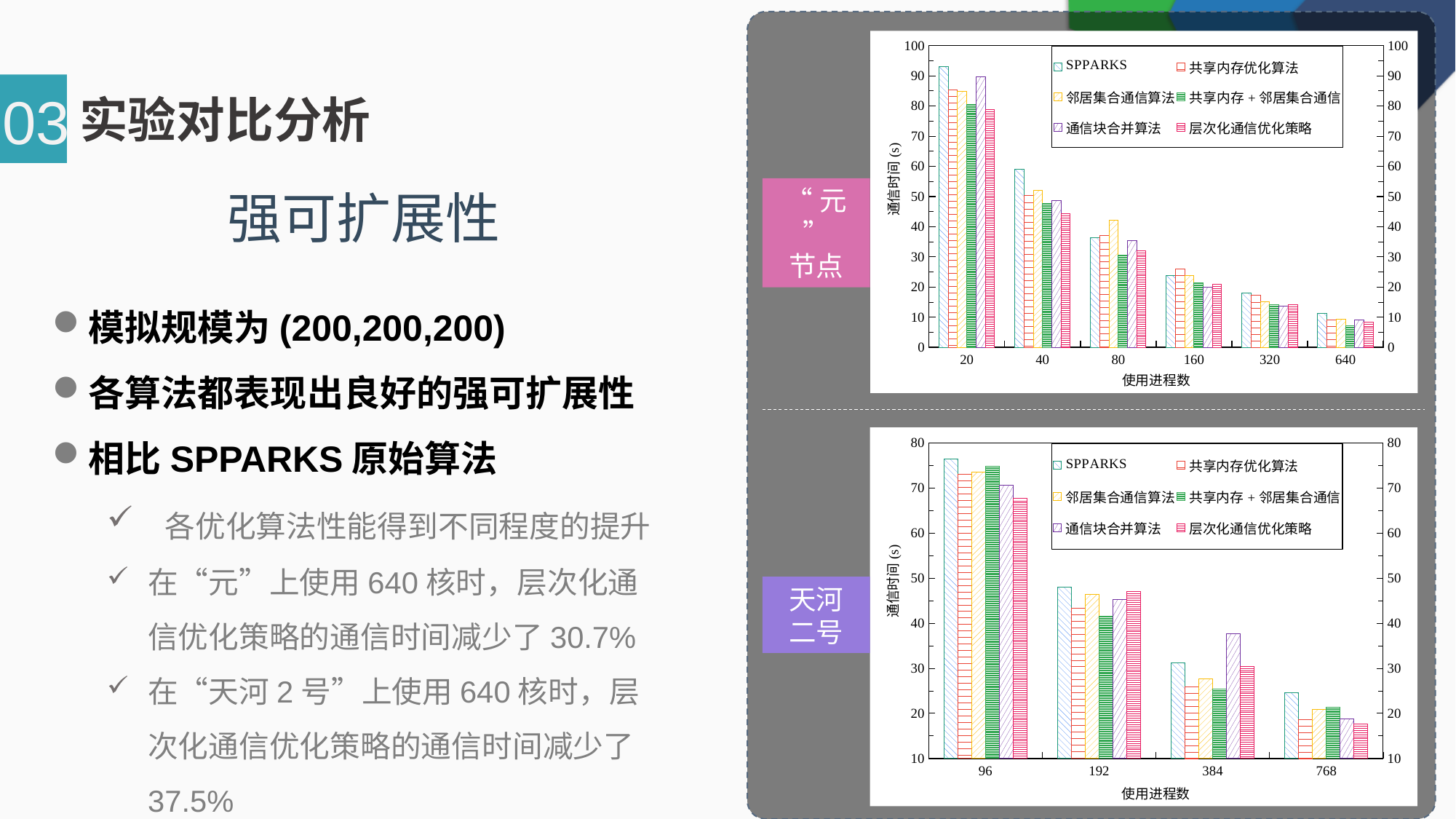

### Chart

| Category | SPPARKS | 共享内存优化算法 | 邻居集合通信算法 | 共享内存+邻居集合通信 | 通信块合并算法 | 层次化通信优化策略 |  |
|---|---|---|---|---|---|---|---|
| 20 | 93.1007 | 85.289 | 84.8265 | 80.649 | 89.6206 | 78.8868 | 95.0 |
| 40 | 59.0931 | 50.2449 | 51.9508 | 47.768 | 48.6217 | 44.2942 | 95.0 |
| 80 | 36.3862 | 36.978 | 42.0808 | 30.6785 | 35.4725 | 32.1144 | 95.0 |
| 160 | 23.9042 | 25.8965 | 23.7631 | 21.4815 | 19.9958 | 20.981 | 95.0 |
| 320 | 18.015 | 17.2005 | 15.195 | 14.0647 | 13.5643 | 14.208 | 95.0 |
| 640 | 11.2522 | 9.1177 | 9.315 | 7.14443 | 9.09595 | 8.4589 | 95.0 |
03
实验对比分析
强可扩展性
“元”
节点
模拟规模为(200,200,200)
各算法都表现出良好的强可扩展性
相比SPPARKS原始算法
 各优化算法性能得到不同程度的提升
在“元”上使用640核时，层次化通信优化策略的通信时间减少了30.7%
在“天河2号”上使用640核时，层次化通信优化策略的通信时间减少了37.5%

### Chart

| Category | SPPARKS | 共享内存优化算法 | 邻居集合通信算法 | 共享内存+邻居集合通信 | 通信块合并算法 | 层次化通信优化策略 |  |
|---|---|---|---|---|---|---|---|
| 96 | 76.5094 | 73.0946 | 73.5361 | 74.8098 | 70.6084 | 67.6514 | 78.0 |
| 192 | 48.0937 | 43.4128 | 46.3789 | 41.6331 | 45.2198 | 47.0036 | 78.0 |
| 384 | 31.2544 | 25.9349 | 27.724 | 25.3942 | 37.665 | 30.4777 | 78.0 |
| 768 | 24.6752 | 18.6712 | 20.9087 | 21.3779 | 18.7282 | 17.6438 | 78.0 |
天河
二号